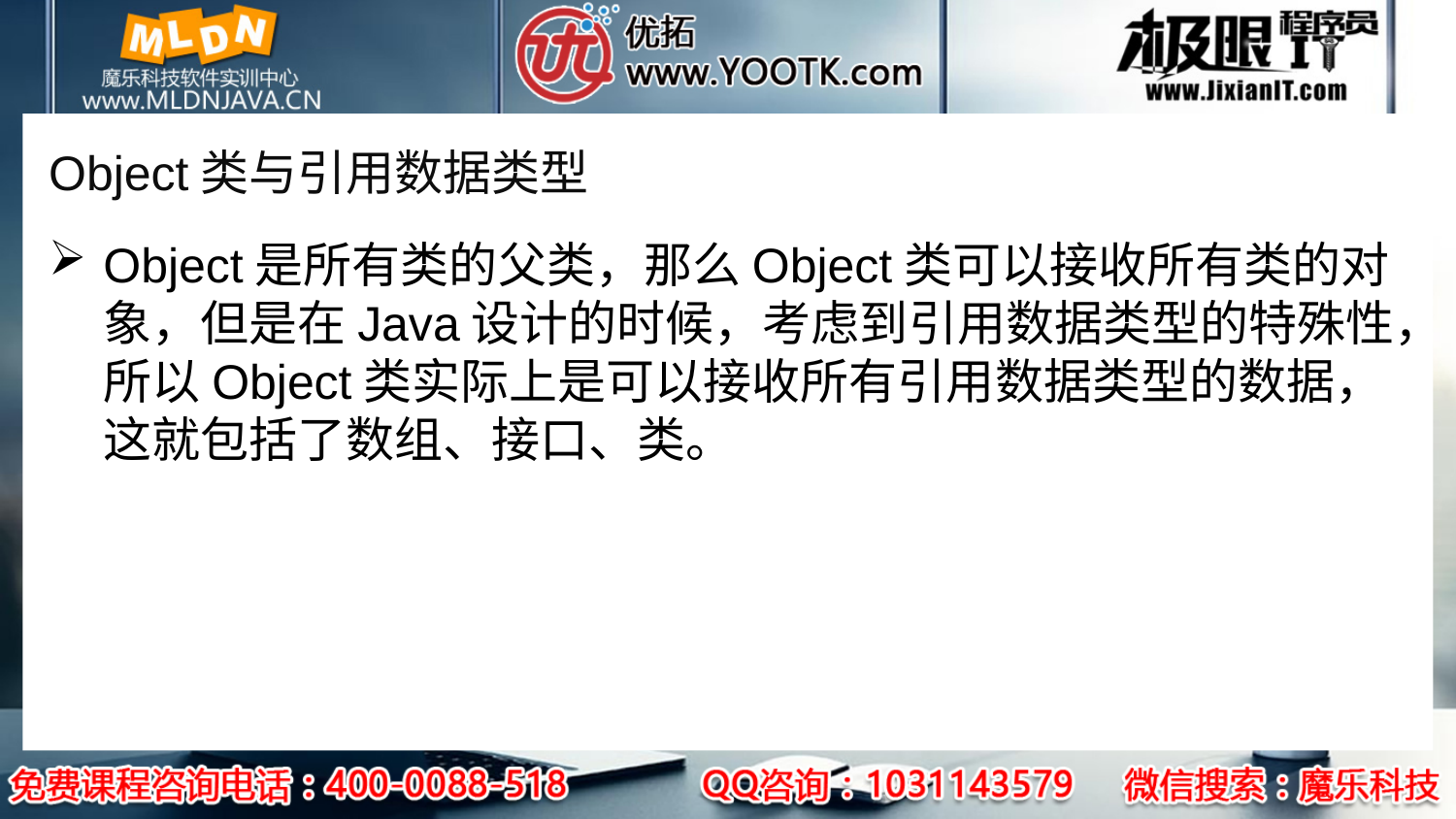

# Object类与引用数据类型
Object是所有类的父类，那么Object类可以接收所有类的对象，但是在Java设计的时候，考虑到引用数据类型的特殊性，所以Object类实际上是可以接收所有引用数据类型的数据，这就包括了数组、接口、类。